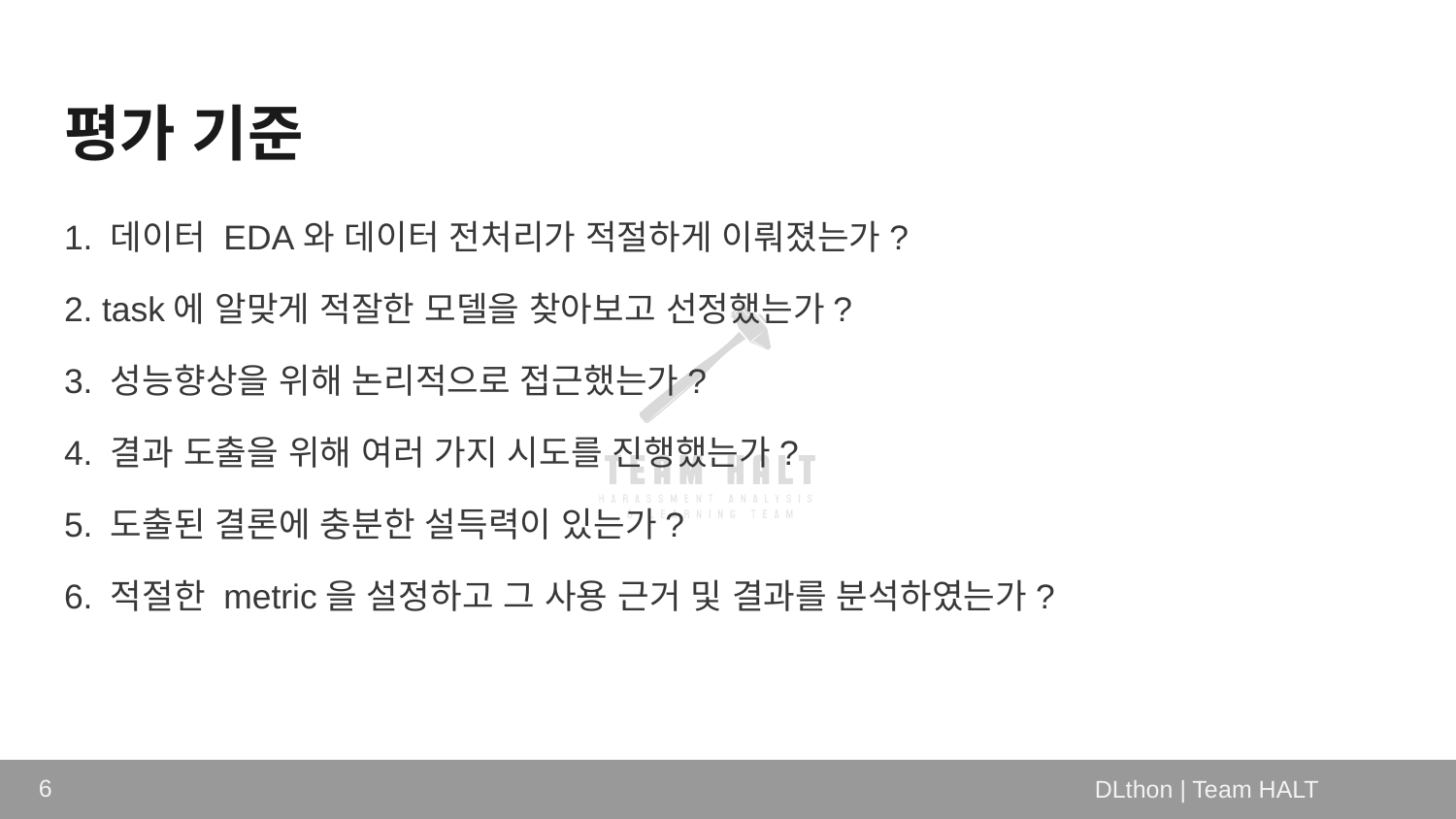

# 평가 기준
1. 데이터 EDA와 데이터 전처리가 적절하게 이뤄졌는가?
2. task에 알맞게 적잘한 모델을 찾아보고 선정했는가?
3. 성능향상을 위해 논리적으로 접근했는가?
4. 결과 도출을 위해 여러 가지 시도를 진행했는가?
5. 도출된 결론에 충분한 설득력이 있는가?
6. 적절한 metric을 설정하고 그 사용 근거 및 결과를 분석하였는가?
6